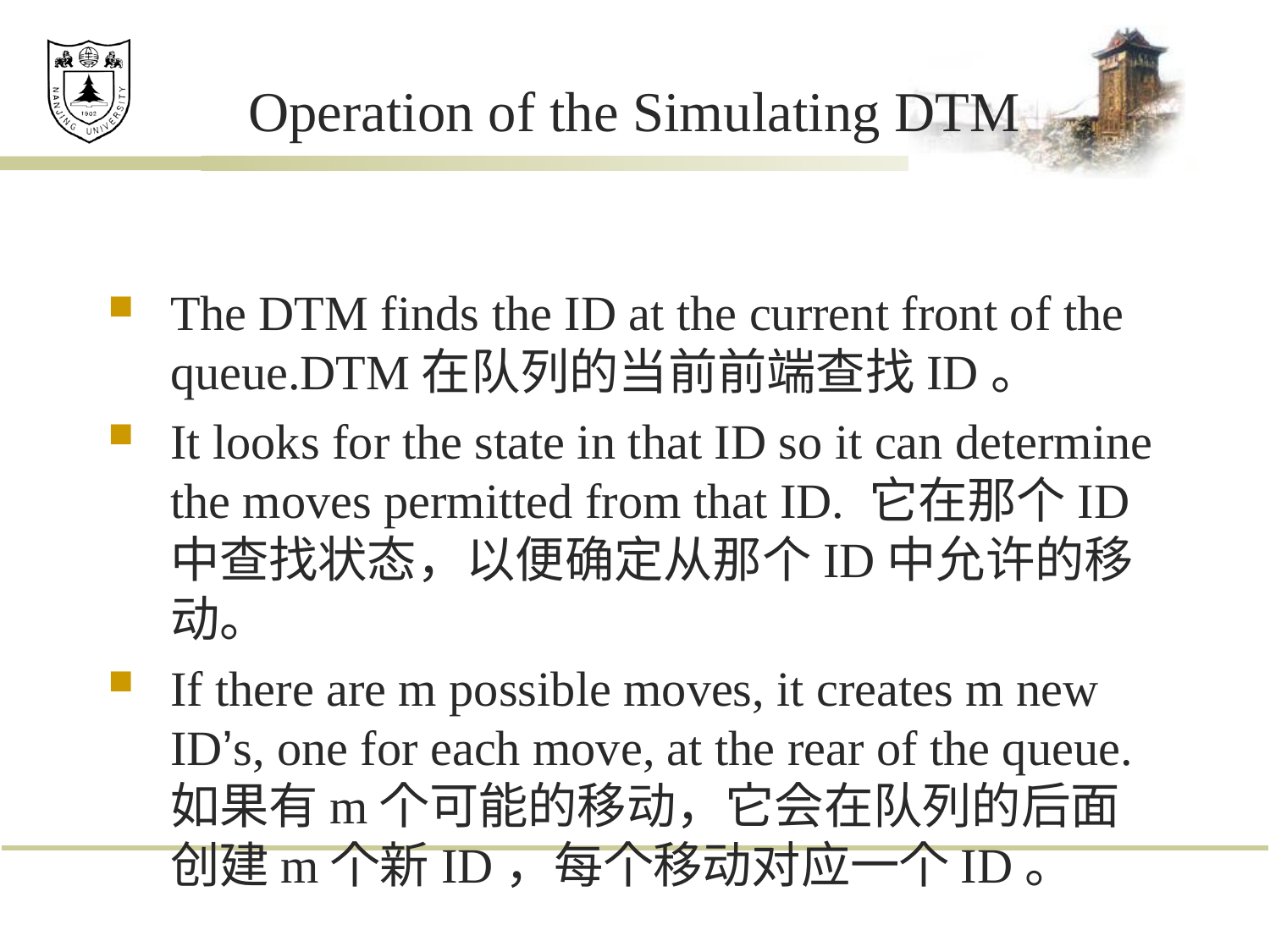

# Operation of the Simulating DTM
The DTM finds the ID at the current front of the queue.DTM在队列的当前前端查找ID。
It looks for the state in that ID so it can determine the moves permitted from that ID. 它在那个ID中查找状态，以便确定从那个ID中允许的移动。
If there are m possible moves, it creates m new ID’s, one for each move, at the rear of the queue.如果有m个可能的移动，它会在队列的后面创建m个新ID，每个移动对应一个ID。
48